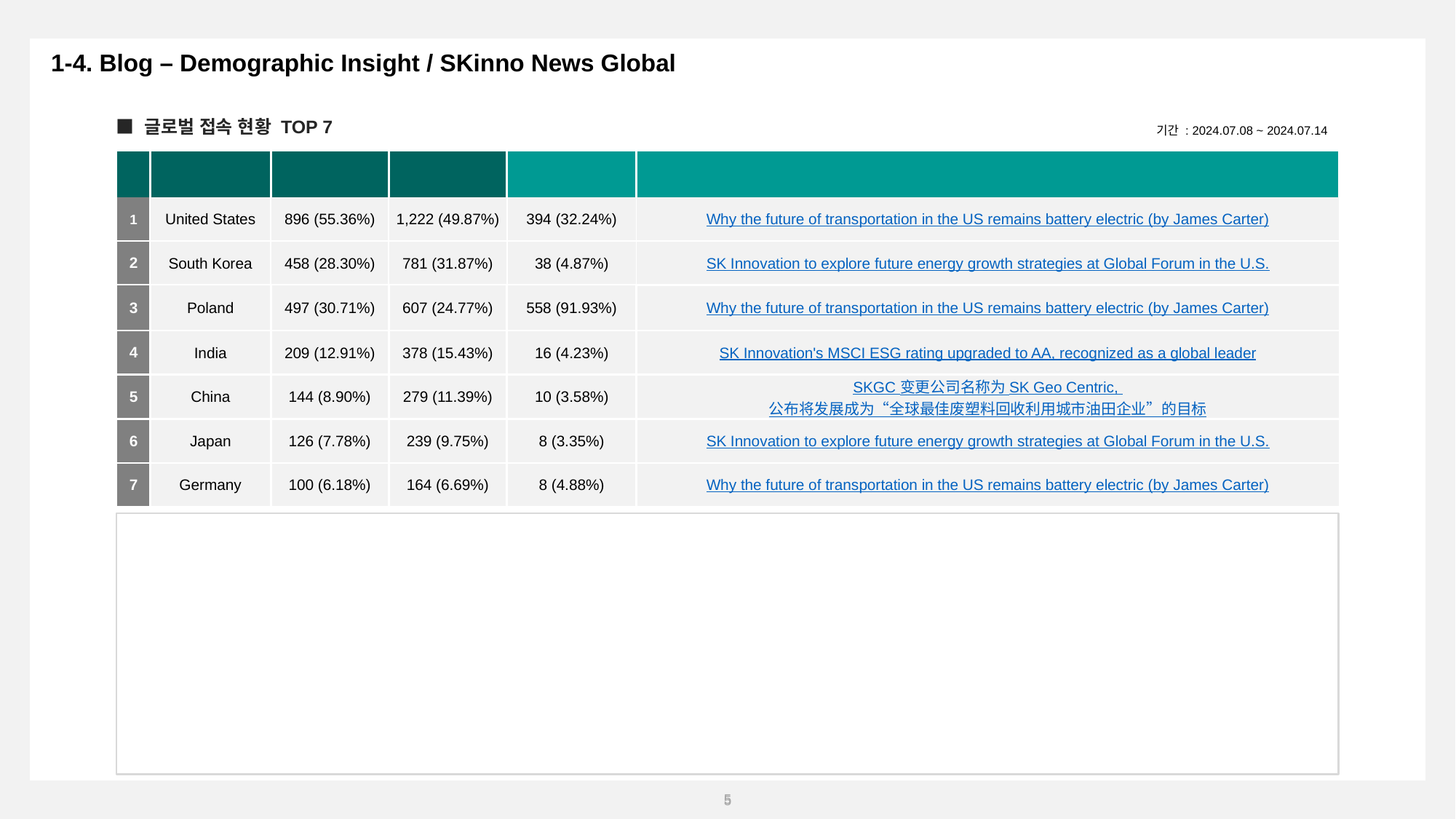

1-4. Blog – Demographic Insight / SKinno News Global
■ 글로벌 접속 현황 TOP 7
기간 : 2024.07.08 ~ 2024.07.14
| 순위 | 국가 | 총 방문 수 (비중) | 총 페이지뷰 (비중) | 해당국가 콘텐츠 PV (비중) | 가장 많이 본 콘텐츠 |
| --- | --- | --- | --- | --- | --- |
| 1 | United States | 896 (55.36%) | 1,222 (49.87%) | 394 (32.24%) | Why the future of transportation in the US remains battery electric (by James Carter) |
| 2 | South Korea | 458 (28.30%) | 781 (31.87%) | 38 (4.87%) | SK Innovation to explore future energy growth strategies at Global Forum in the U.S. |
| 3 | Poland | 497 (30.71%) | 607 (24.77%) | 558 (91.93%) | Why the future of transportation in the US remains battery electric (by James Carter) |
| 4 | India | 209 (12.91%) | 378 (15.43%) | 16 (4.23%) | SK Innovation's MSCI ESG rating upgraded to AA, recognized as a global leader |
| 5 | China | 144 (8.90%) | 279 (11.39%) | 10 (3.58%) | SKGC 变更公司名称为 SK Geo Centric, 公布将发展成为“全球最佳废塑料回收利用城市油田企业”的目标 |
| 6 | Japan | 126 (7.78%) | 239 (9.75%) | 8 (3.35%) | SK Innovation to explore future energy growth strategies at Global Forum in the U.S. |
| 7 | Germany | 100 (6.18%) | 164 (6.69%) | 8 (4.88%) | Why the future of transportation in the US remains battery electric (by James Carter) |